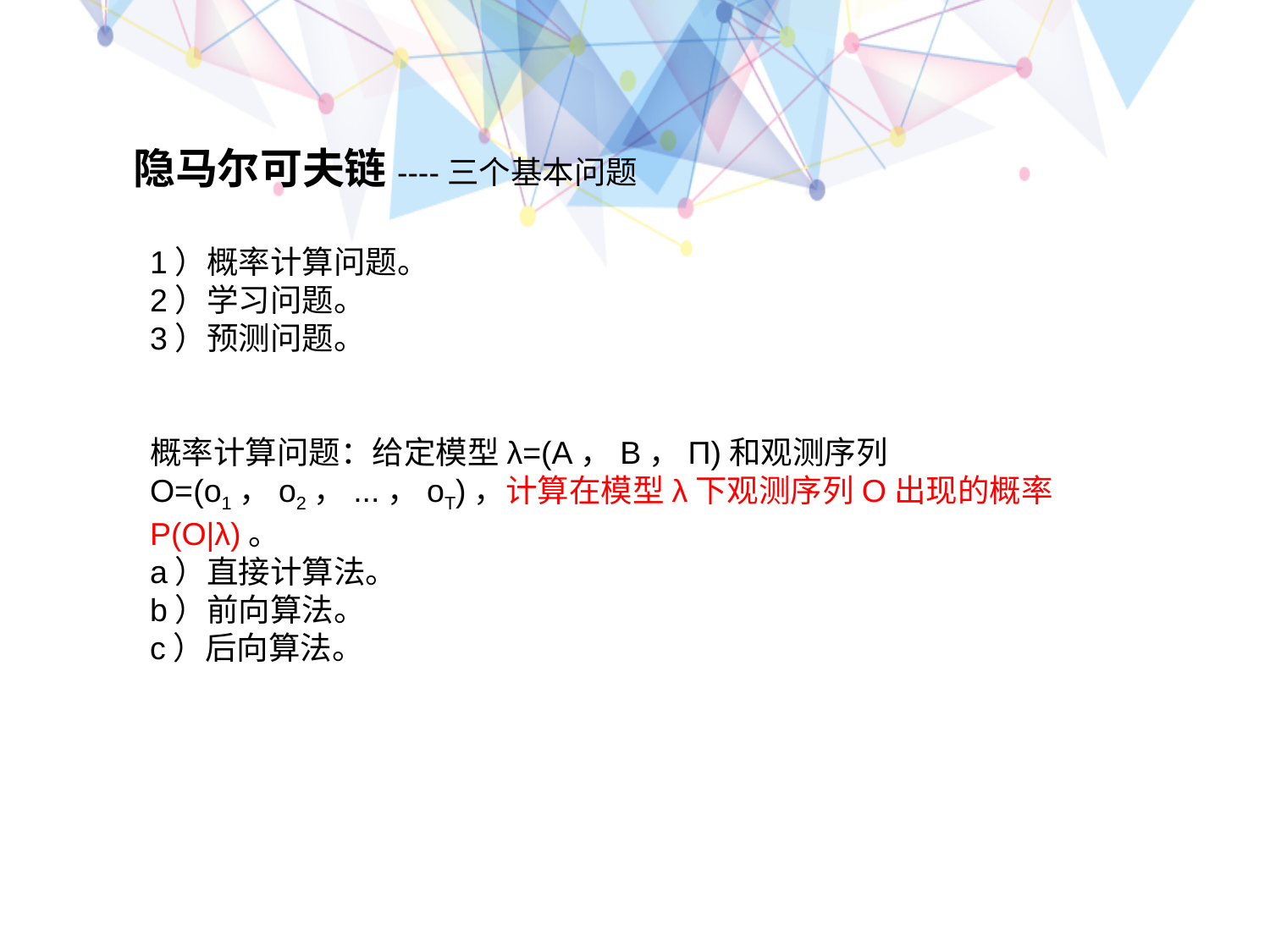

隐马尔可夫链----三个基本问题
1）概率计算问题。
2）学习问题。
3）预测问题。

概率计算问题：给定模型λ=(A，B，Π)和观测序列O=(o1，o2，...，oT)，计算在模型λ下观测序列O出现的概率P(O|λ)。
a）直接计算法。
b）前向算法。
c）后向算法。